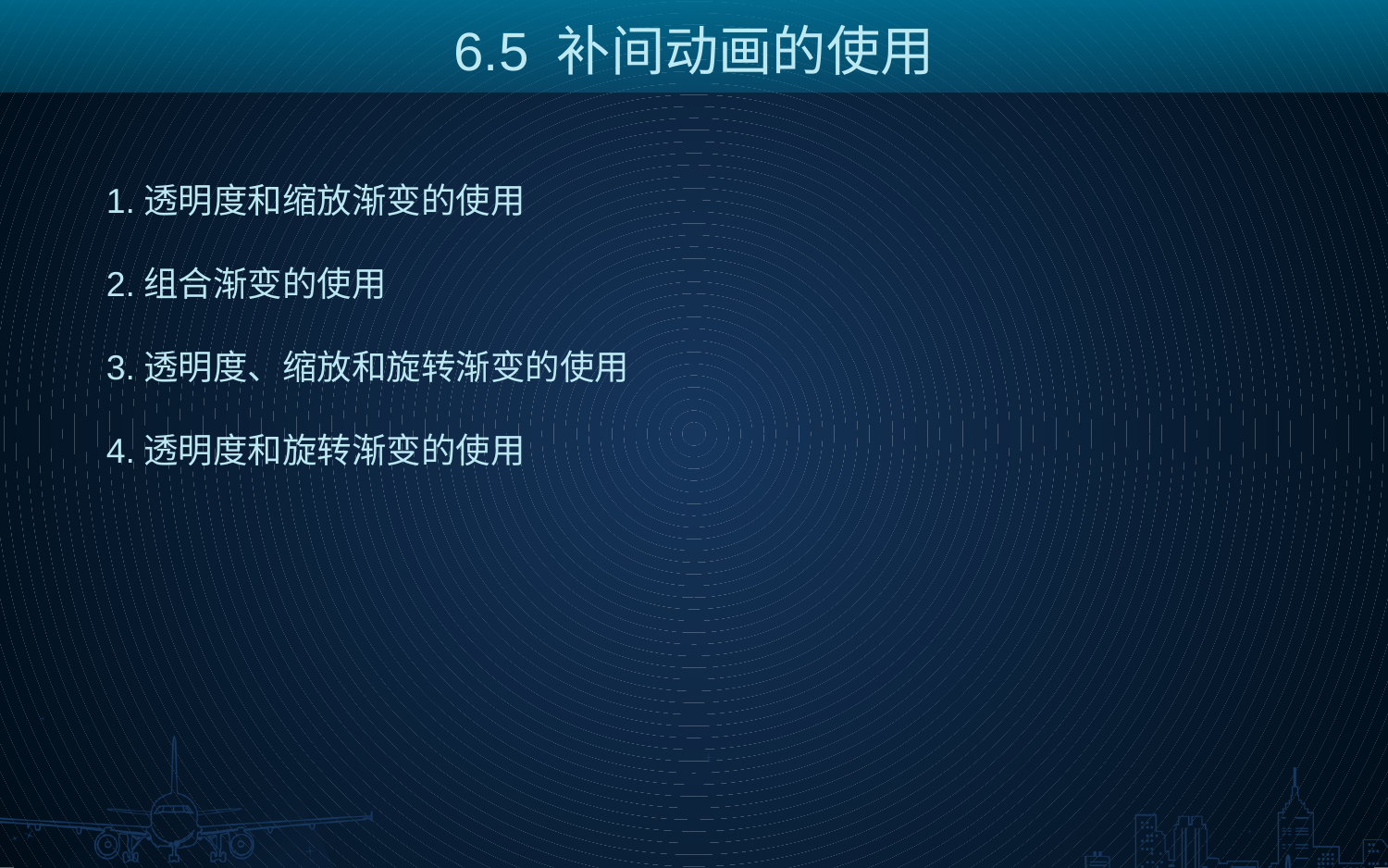

6.5 补间动画的使用
1.透明度和缩放渐变的使用

2.组合渐变的使用

3.透明度、缩放和旋转渐变的使用

4.透明度和旋转渐变的使用